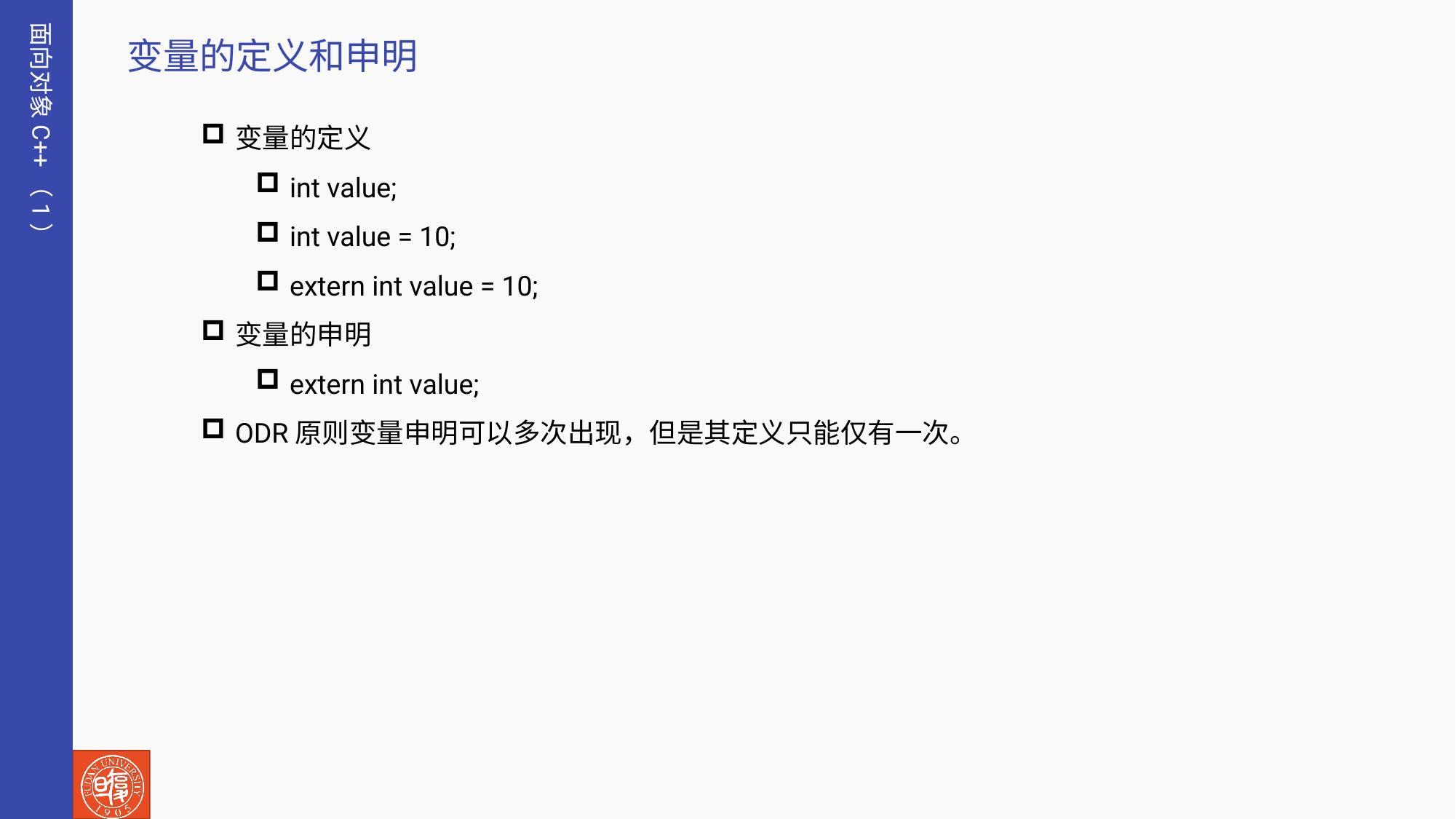

面向对象C++（1）
变量的定义和申明
变量的定义
int value;
int value = 10;
extern int value = 10;
变量的申明
extern int value;
ODR原则变量申明可以多次出现，但是其定义只能仅有一次。